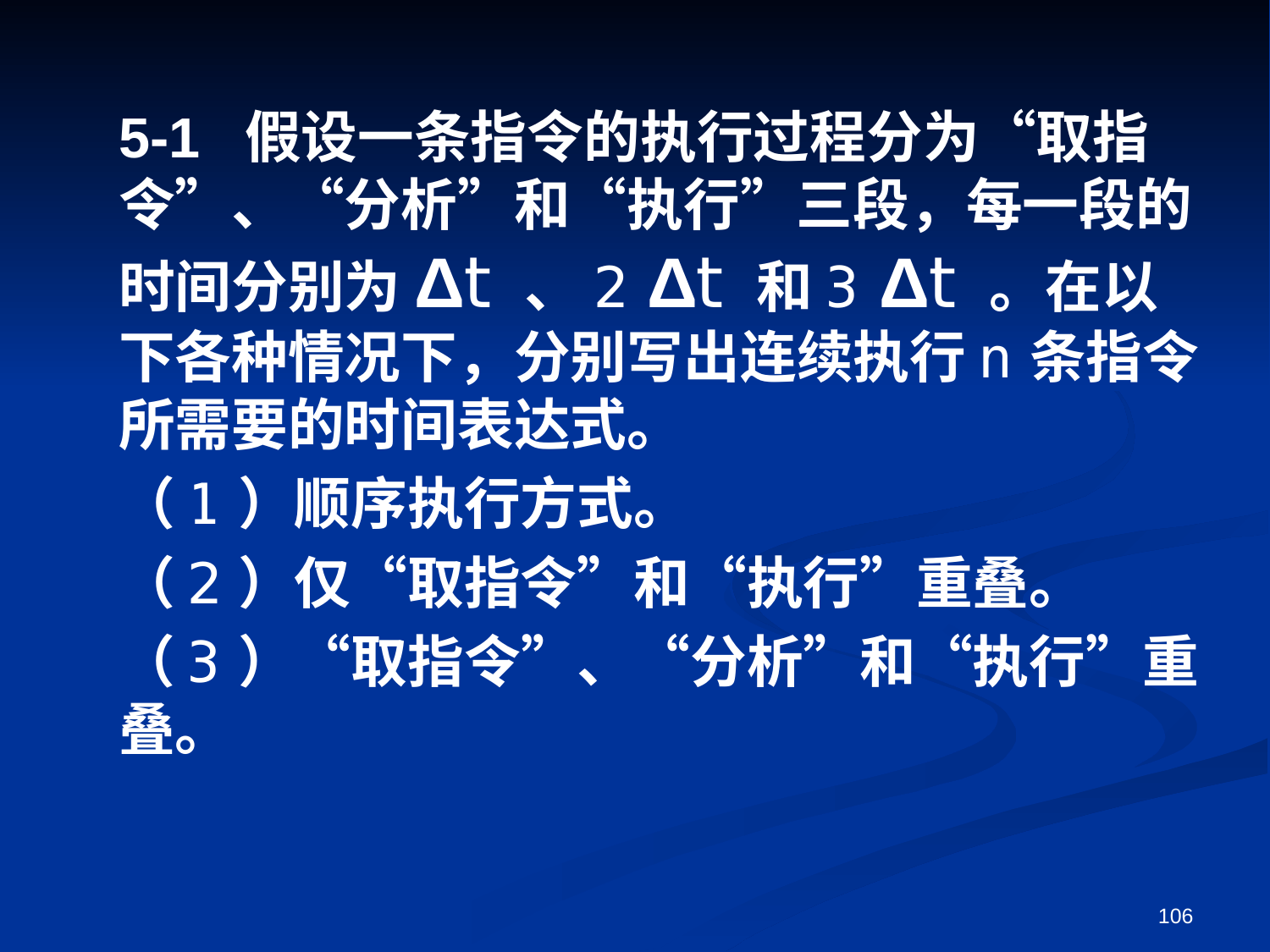

5-1  假设一条指令的执行过程分为“取指令”、“分析”和“执行”三段，每一段的时间分别为Δt 、2 Δt 和3 Δt 。在以下各种情况下，分别写出连续执行n条指令所需要的时间表达式。
（1）顺序执行方式。
（2）仅“取指令”和“执行”重叠。
（3）“取指令”、“分析”和“执行”重叠。
106